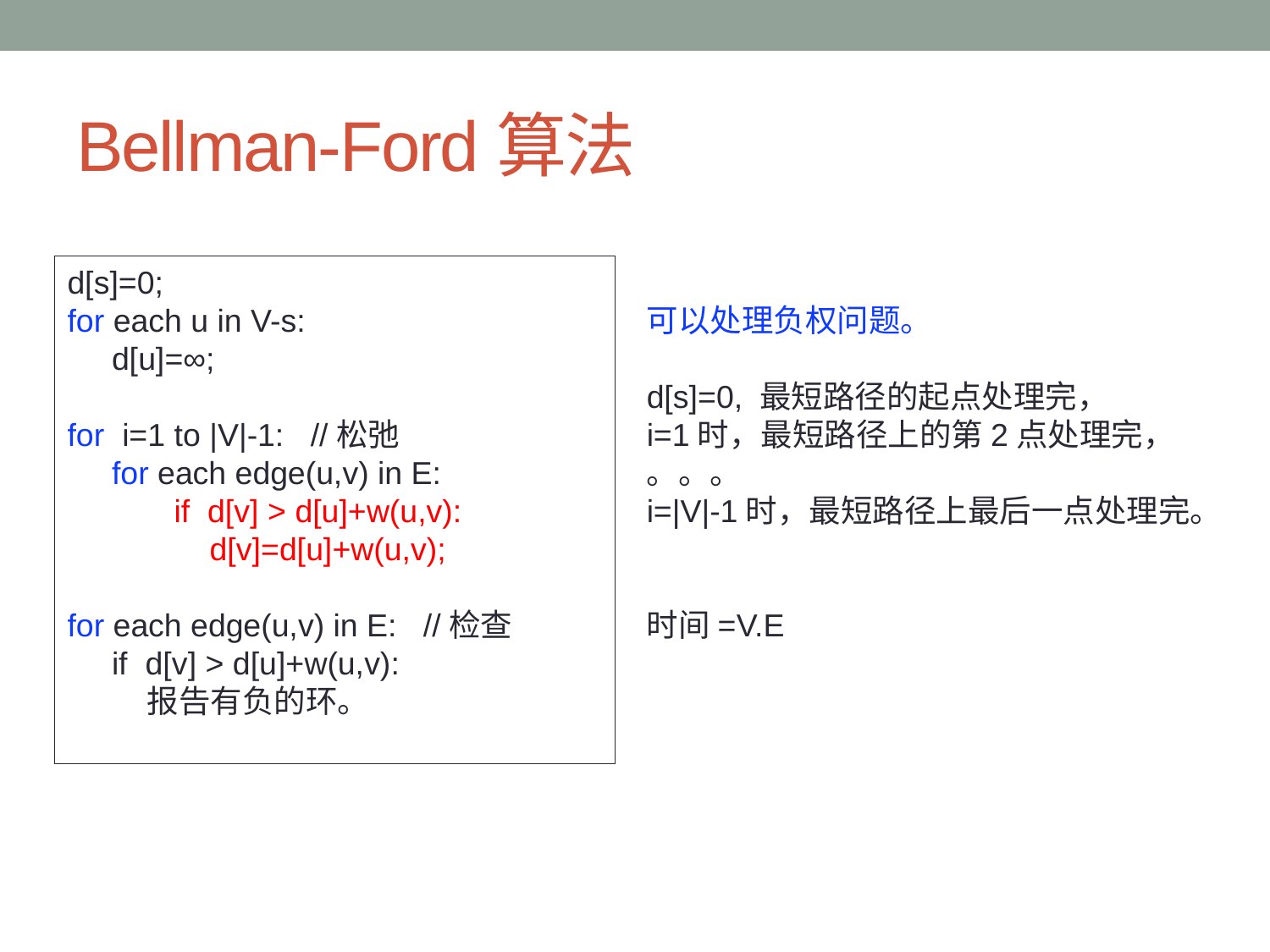

# Bellman-Ford算法

d[s]=0;
for each u in V-s:
     d[u]=∞;

for  i=1 to |V|-1:   //松弛
     for each edge(u,v) in E:
            if  d[v] > d[u]+w(u,v):
                d[v]=d[u]+w(u,v);

for each edge(u,v) in E:   //检查
     if  d[v] > d[u]+w(u,v):
          报告有负的环。

可以处理负权问题。

d[s]=0, 最短路径的起点处理完，
i=1时，最短路径上的第2点处理完，
。。。
i=|V|-1时，最短路径上最后一点处理完。

时间=V.E